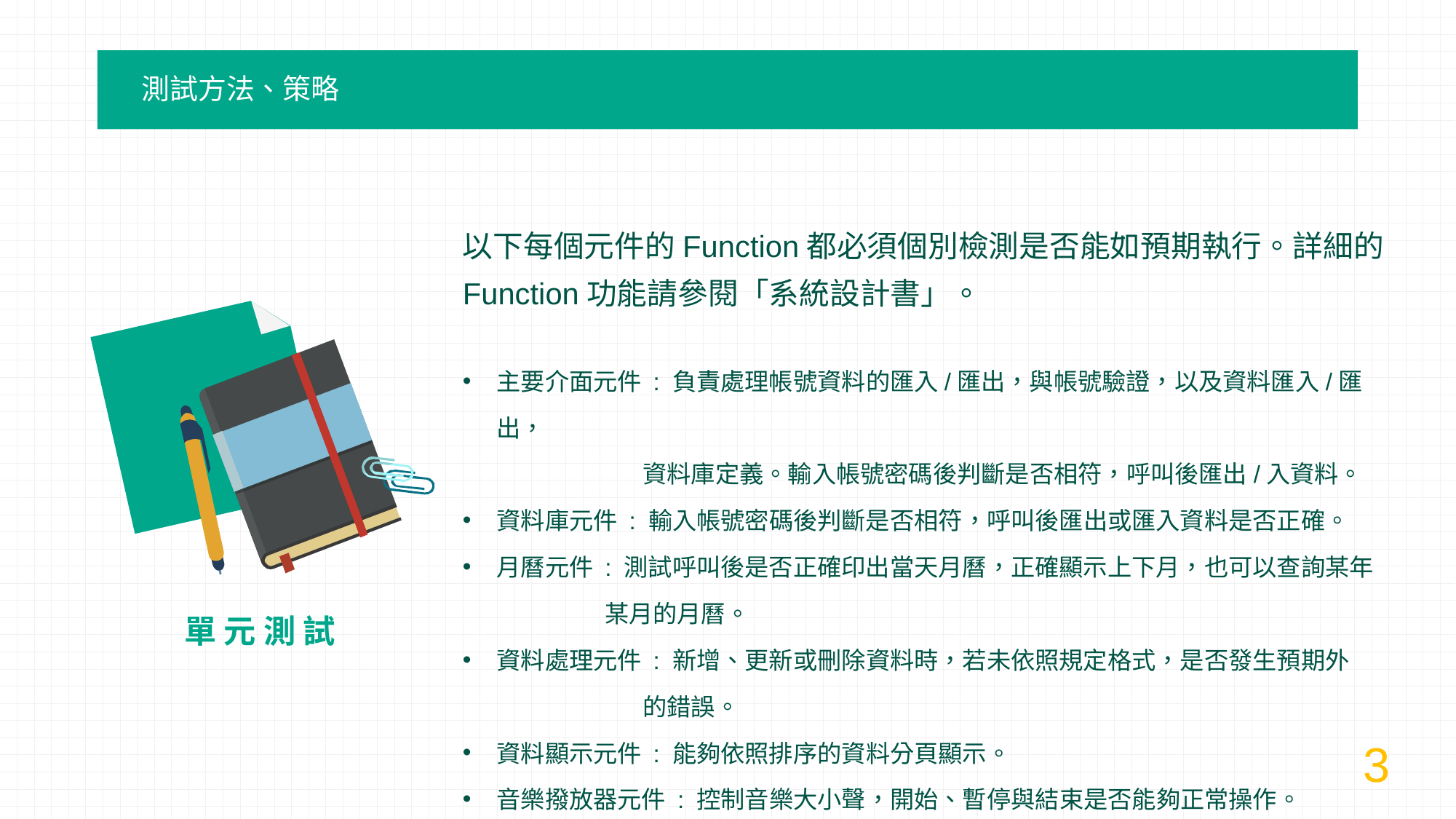

測試方法、策略
以下每個元件的Function都必須個別檢測是否能如預期執行。詳細的Function功能請參閱「系統設計書」。

主要介面元件 : 負責處理帳號資料的匯入/匯出，與帳號驗證，以及資料匯入/匯出，
	             資料庫定義。輸入帳號密碼後判斷是否相符，呼叫後匯出/入資料。
資料庫元件 : 輸入帳號密碼後判斷是否相符，呼叫後匯出或匯入資料是否正確。
月曆元件 : 測試呼叫後是否正確印出當天月曆，正確顯示上下月，也可以查詢某年
	      某月的月曆。
資料處理元件 : 新增、更新或刪除資料時，若未依照規定格式，是否發生預期外
	             的錯誤。
資料顯示元件 : 能夠依照排序的資料分頁顯示。
音樂撥放器元件 : 控制音樂大小聲，開始、暫停與結束是否能夠正常操作。

單 元 測 試
3